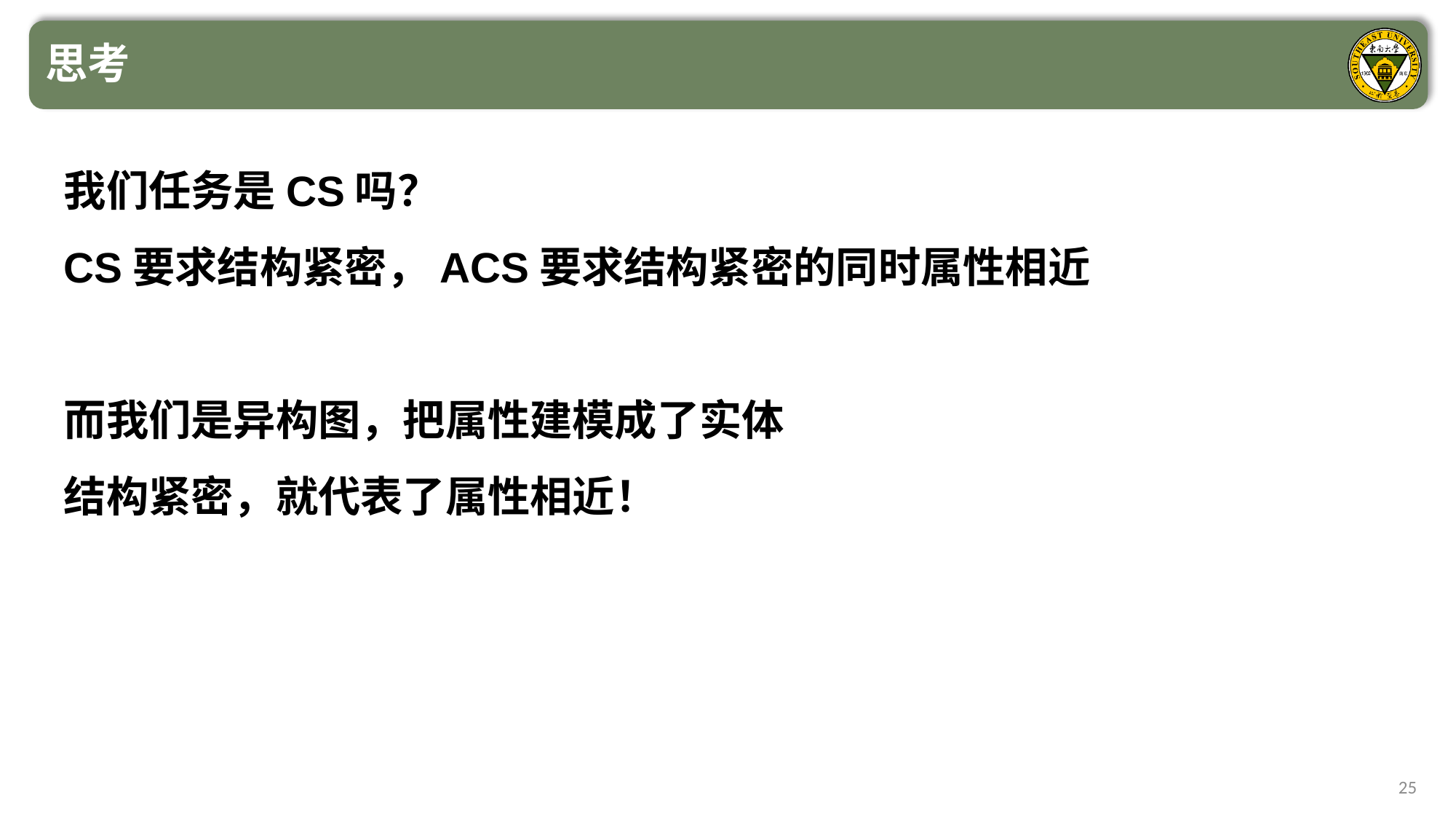

思考
我们任务是CS吗？
CS要求结构紧密，ACS要求结构紧密的同时属性相近

而我们是异构图，把属性建模成了实体
结构紧密，就代表了属性相近！
25